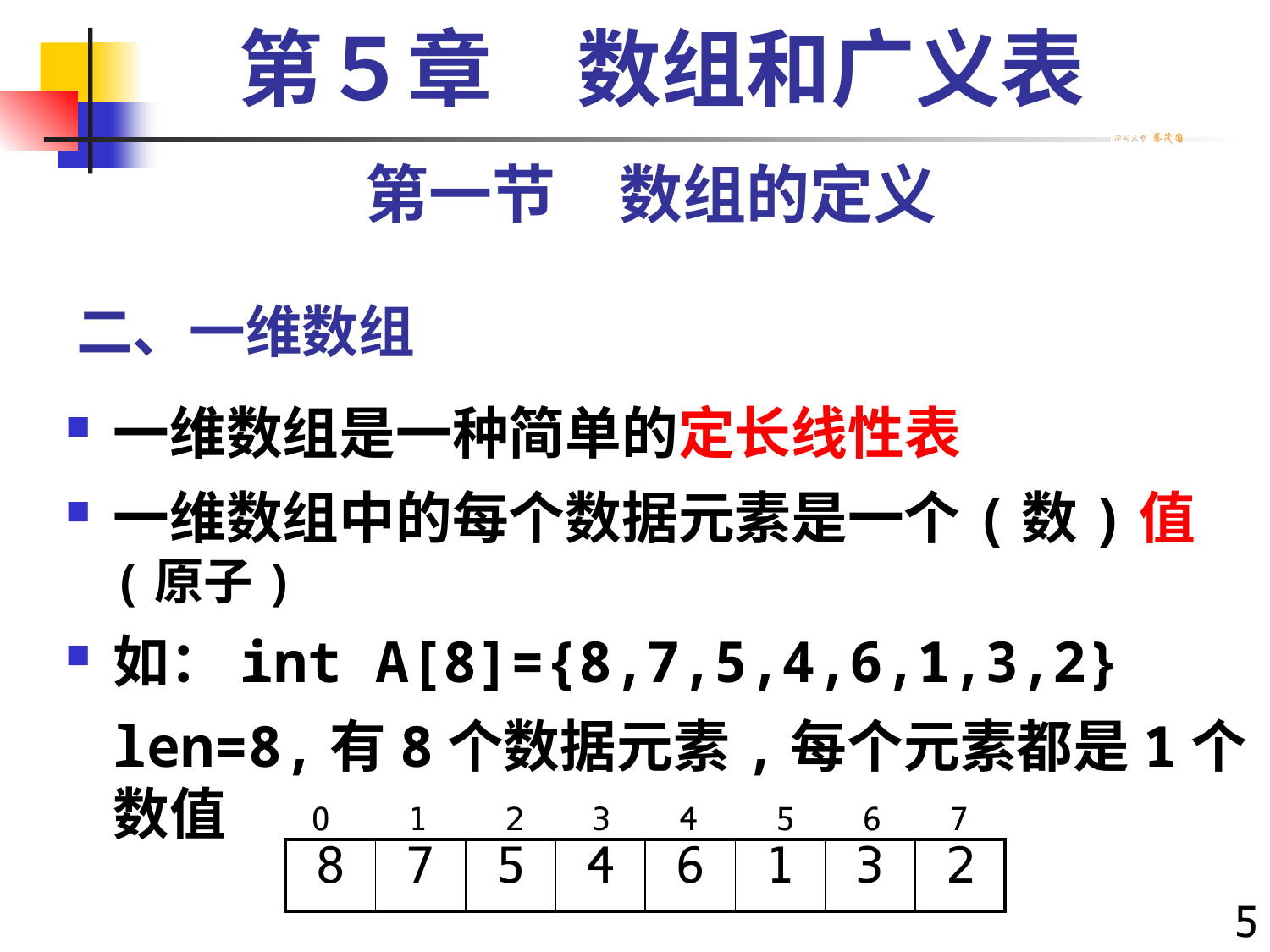

第５章　数组和广义表
第一节　数组的定义
# 二、一维数组
一维数组是一种简单的定长线性表
一维数组中的每个数据元素是一个(数)值(原子)
如：int A[8]={8,7,5,4,6,1,3,2}
	len=8,有8个数据元素,每个元素都是1个数值
   0        1        2       3       4        5       6       7
| 8 | 7 | 5 | 4 | 6 | 1 | 3 | 2 |
| --- | --- | --- | --- | --- | --- | --- | --- |
5